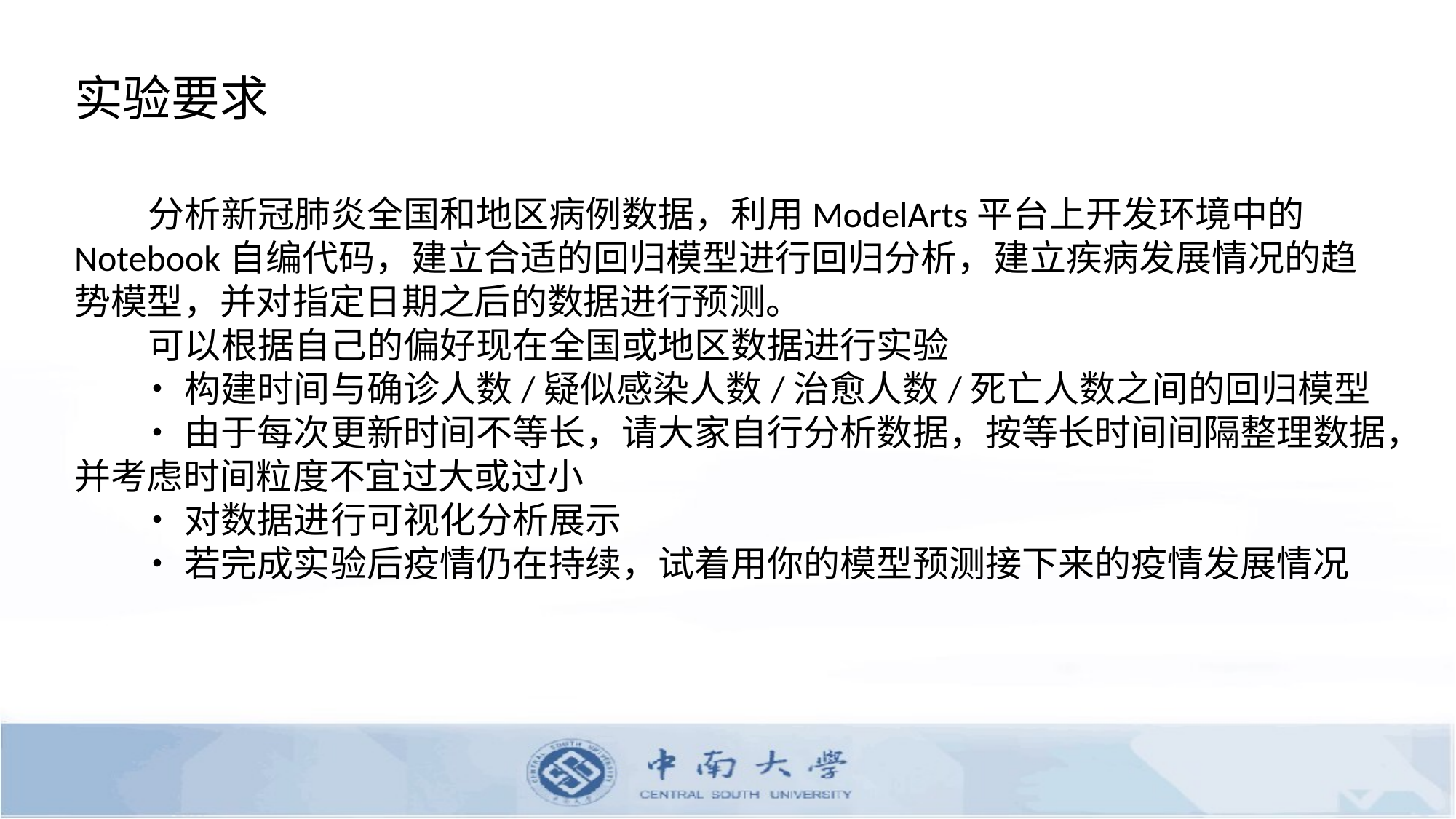

实验要求

        分析新冠肺炎全国和地区病例数据，利用ModelArts平台上开发环境中的Notebook自编代码，建立合适的回归模型进行回归分析，建立疾病发展情况的趋势模型，并对指定日期之后的数据进行预测。
        可以根据自己的偏好现在全国或地区数据进行实验
        •构建时间与确诊人数/疑似感染人数/治愈人数/死亡人数之间的回归模型
        •由于每次更新时间不等长，请大家自行分析数据，按等长时间间隔整理数据，并考虑时间粒度不宜过大或过小
        •对数据进行可视化分析展示
        •若完成实验后疫情仍在持续，试着用你的模型预测接下来的疫情发展情况